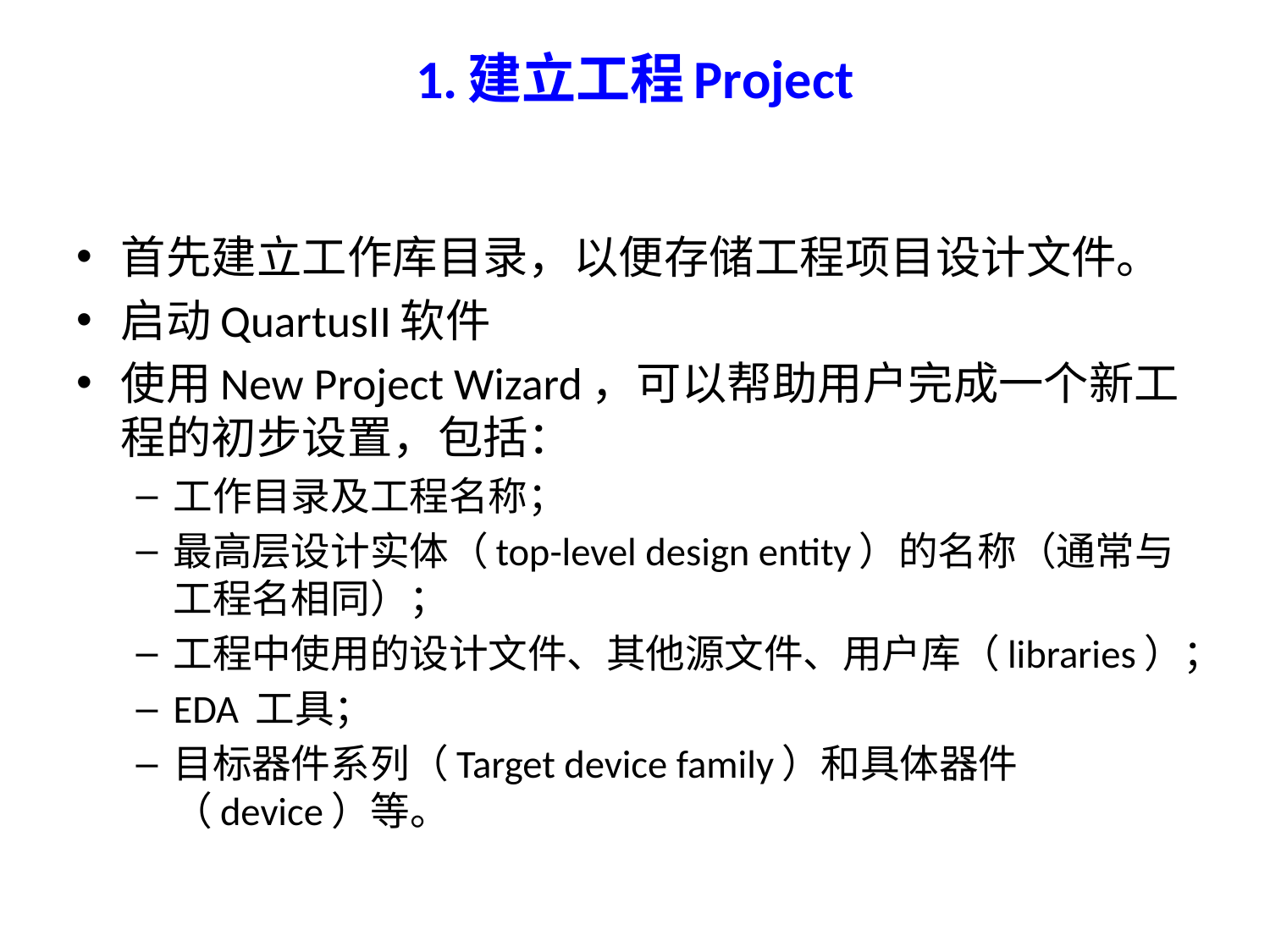

# 1.建立工程Project
首先建立工作库目录，以便存储工程项目设计文件。
启动QuartusII软件
使用New Project Wizard，可以帮助用户完成一个新工程的初步设置，包括：
工作目录及工程名称；
最高层设计实体（top-level design entity）的名称（通常与工程名相同）；
工程中使用的设计文件、其他源文件、用户库（libraries）；
EDA 工具；
目标器件系列（Target device family）和具体器件（device）等。